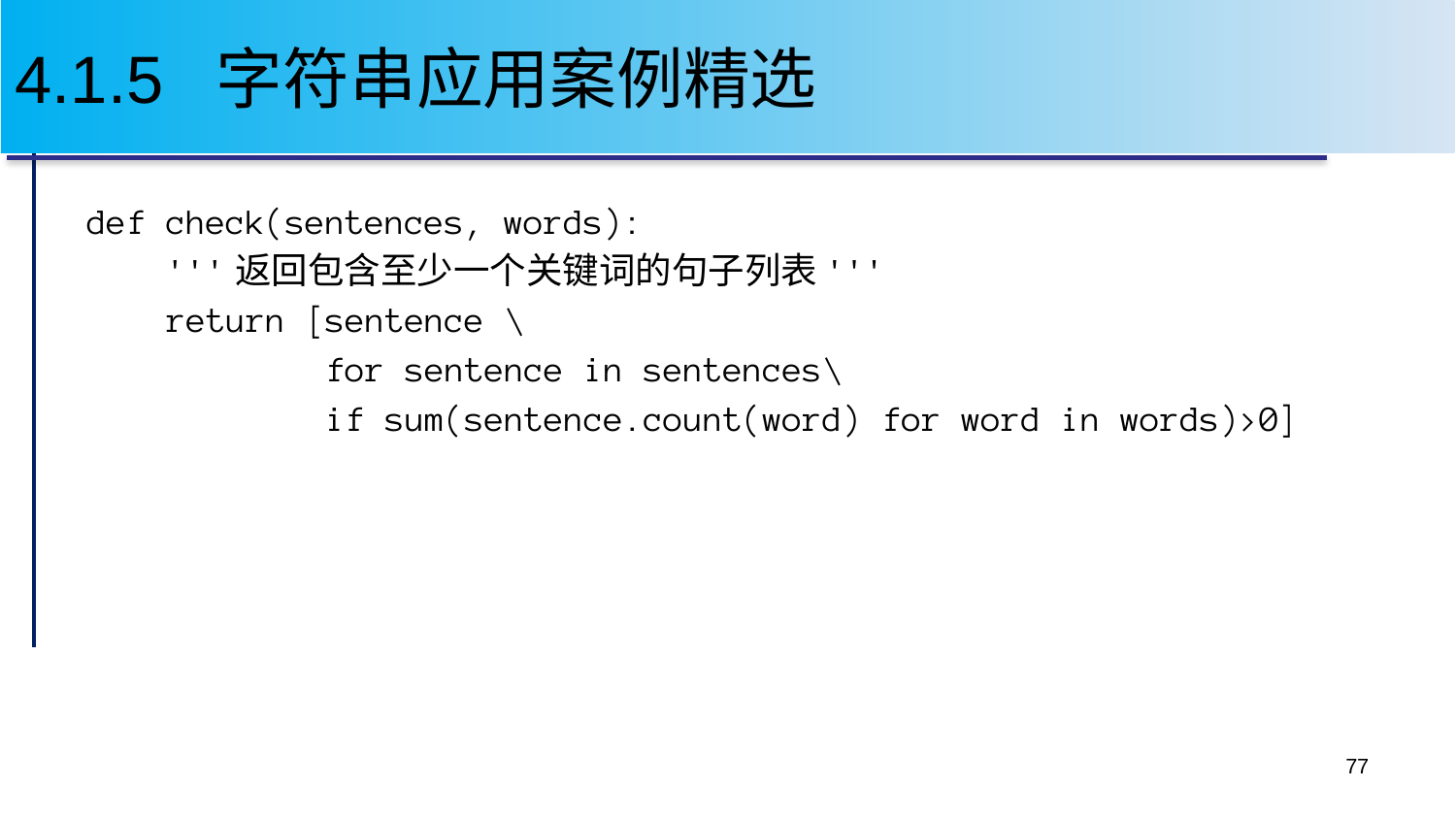

# 4.1.5  字符串应用案例精选
def check(sentences, words):
    '''返回包含至少一个关键词的句子列表'''
    return [sentence \
            for sentence in sentences\
            if sum(sentence.count(word) for word in words)>0]
77